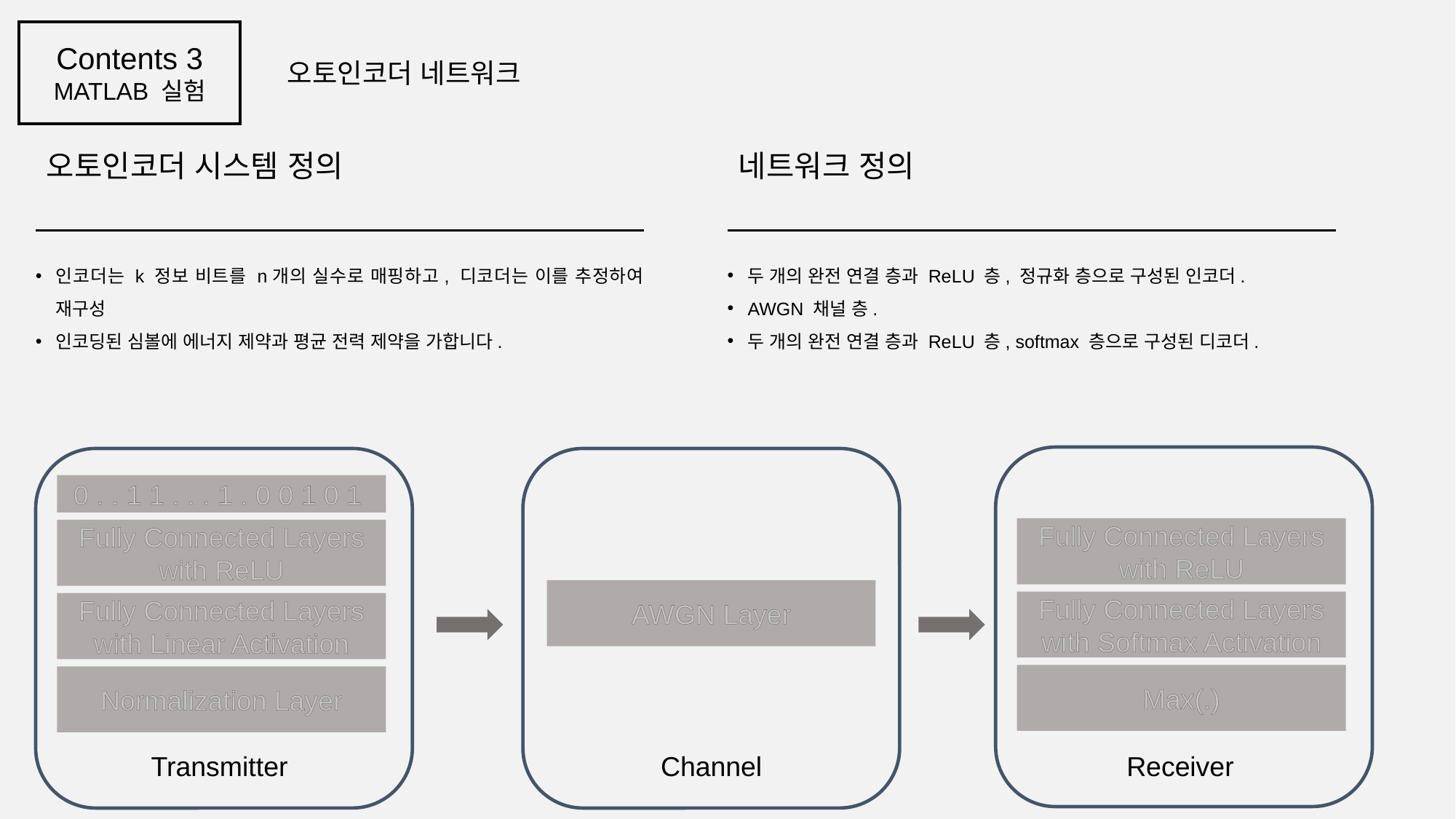

Contents 3
MATLAB 실험
오토인코더 네트워크
네트워크 정의
오토인코더 시스템 정의
인코더는 k 정보 비트를 n개의 실수로 매핑하고, 디코더는 이를 추정하여 재구성
인코딩된 심볼에 에너지 제약과 평균 전력 제약을 가합니다.
두 개의 완전 연결 층과 ReLU 층, 정규화 층으로 구성된 인코더.
AWGN 채널 층.
두 개의 완전 연결 층과 ReLU 층, softmax 층으로 구성된 디코더.

0 . . 1 1 . . . 1 . 0 0 1 0 1
Fully Connected Layers
with ReLU
Fully Connected Layers
with ReLU
AWGN Layer
Fully Connected Layers
with Softmax Activation
Fully Connected Layers
with Linear Activation

Max(.)
Normalization Layer
Transmitter
Channel
Receiver